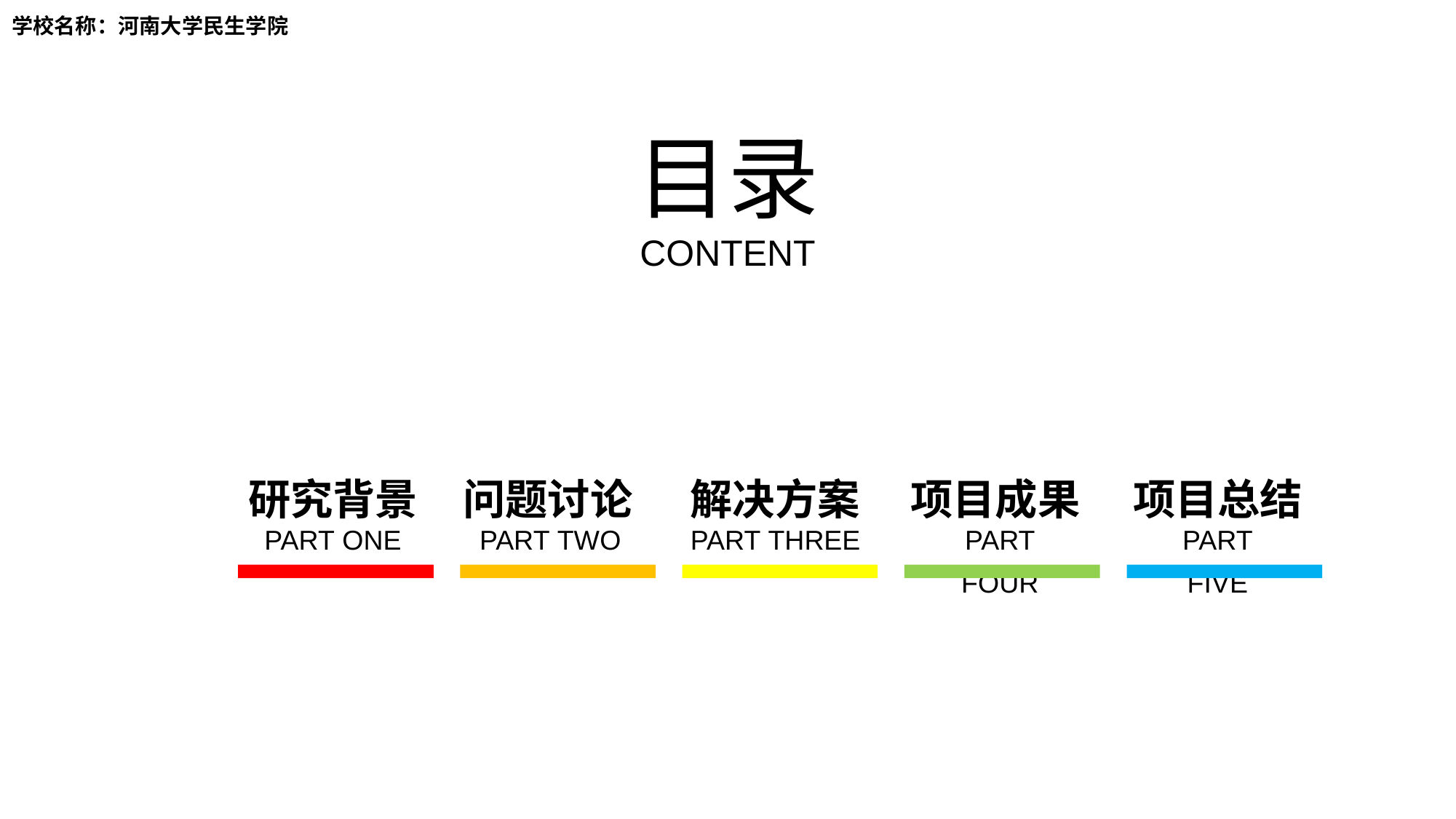

学校名称：河南大学民生学院
目录
CONTENT
研究背景
问题讨论
解决方案
项目成果
项目总结
PART ONE
PART TWO
PART THREE
PART FOUR
PART FIVE